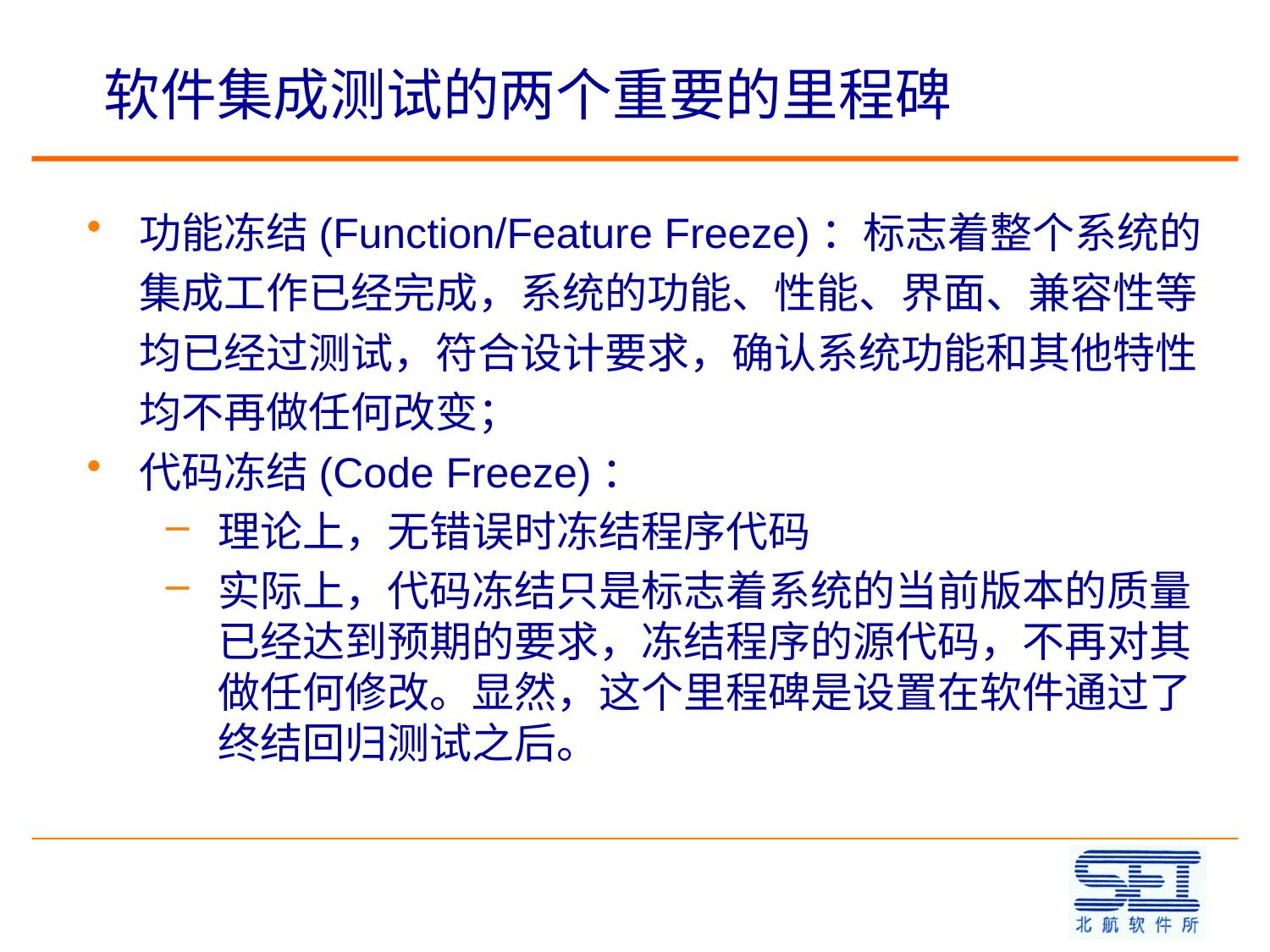

# 软件集成测试的两个重要的里程碑
功能冻结(Function/Feature Freeze)：标志着整个系统的集成工作已经完成，系统的功能、性能、界面、兼容性等均已经过测试，符合设计要求，确认系统功能和其他特性均不再做任何改变；
代码冻结(Code Freeze)：
理论上，无错误时冻结程序代码
实际上，代码冻结只是标志着系统的当前版本的质量已经达到预期的要求，冻结程序的源代码，不再对其做任何修改。显然，这个里程碑是设置在软件通过了终结回归测试之后。